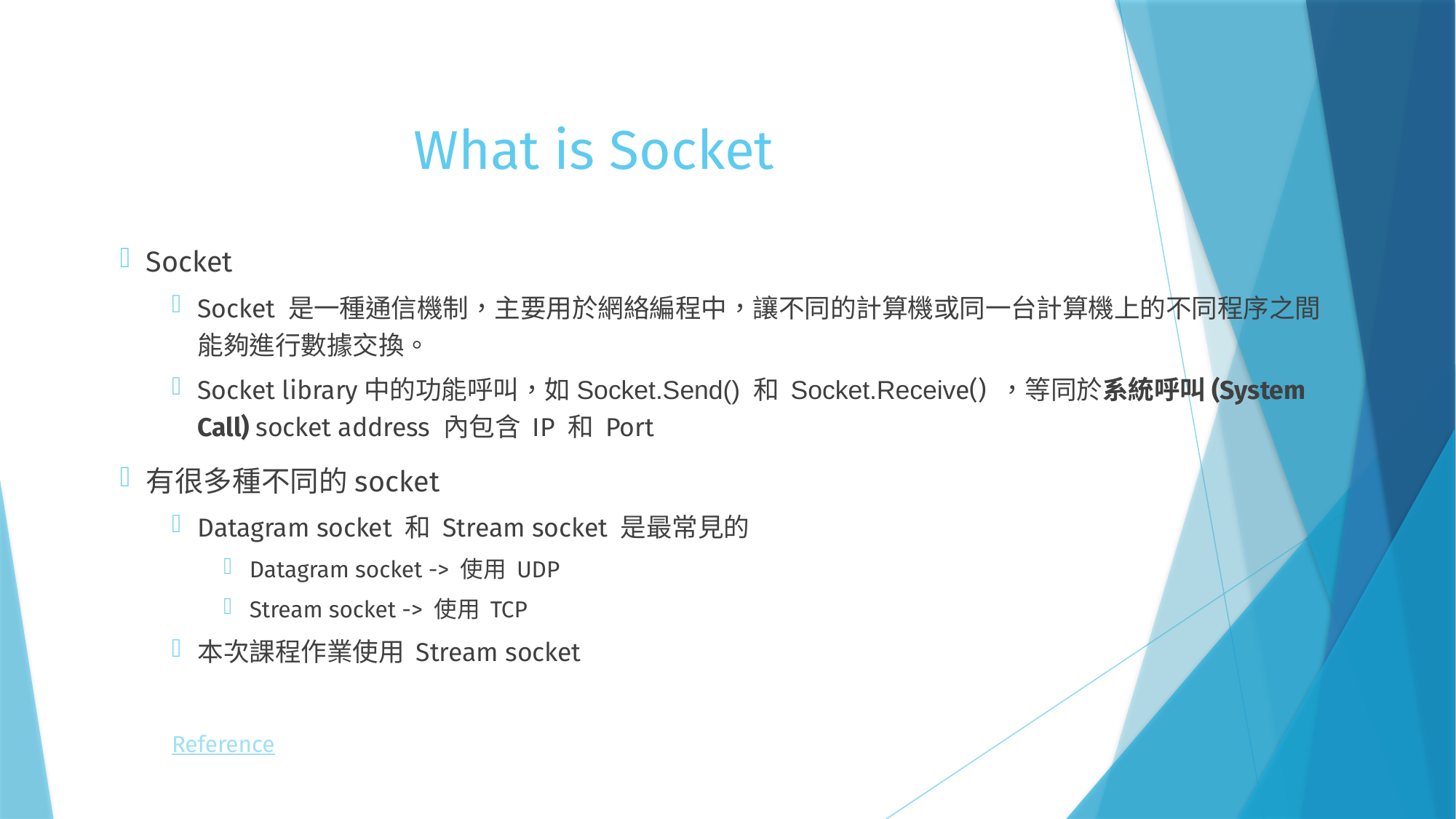

# What is Socket
Socket
Socket 是一種通信機制，主要用於網絡編程中，讓不同的計算機或同一台計算機上的不同程序之間能夠進行數據交換。
Socket library中的功能呼叫，如Socket.Send() 和 Socket.Receive() ，等同於系統呼叫(System Call) socket address 內包含 IP 和 Port
有很多種不同的socket
Datagram socket 和 Stream socket 是最常見的
Datagram socket -> 使用 UDP
Stream socket -> 使用 TCP
本次課程作業使用 Stream socket

Reference